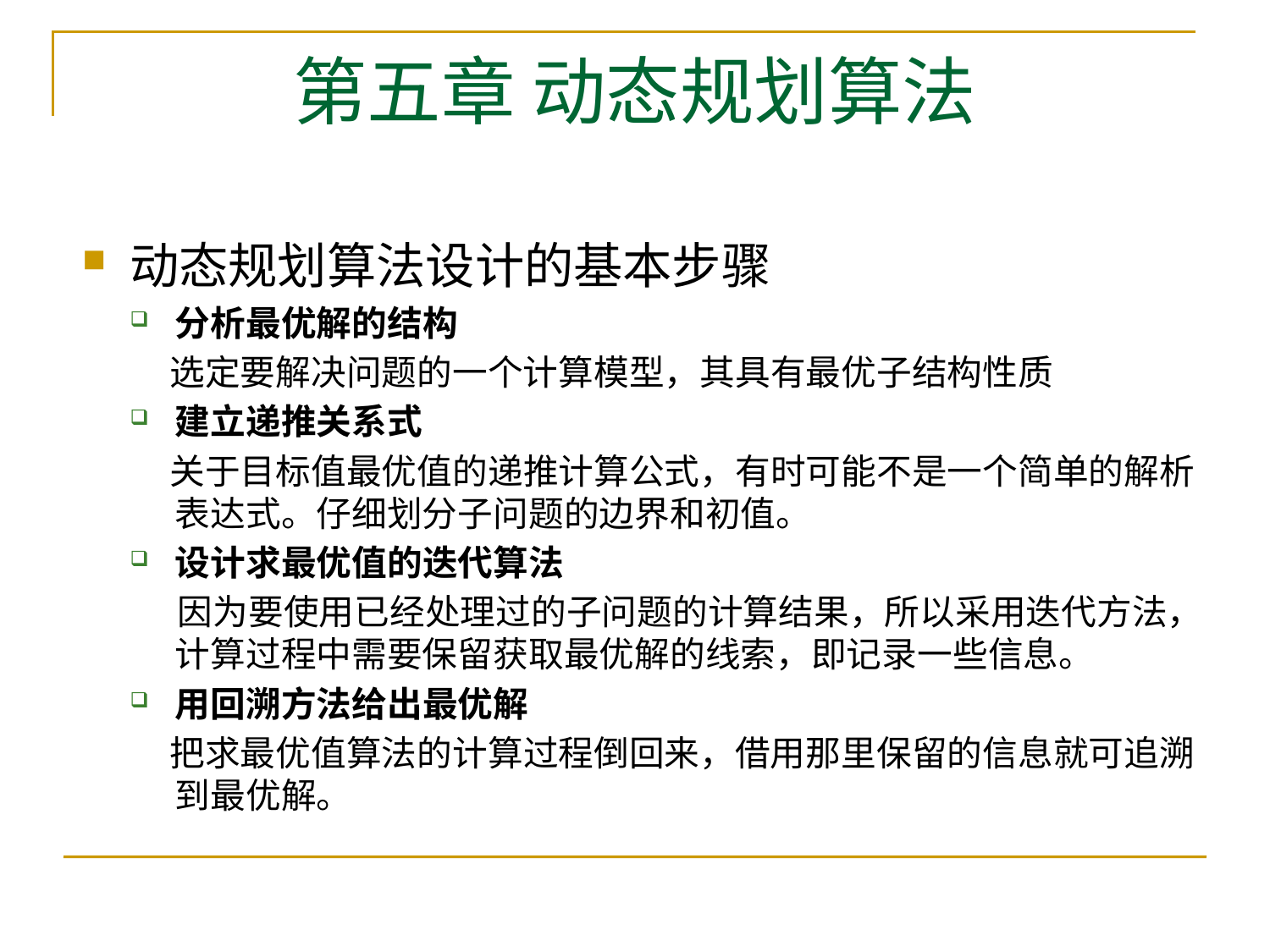

# 第五章 动态规划算法
动态规划算法设计的基本步骤
分析最优解的结构
    选定要解决问题的一个计算模型，其具有最优子结构性质
建立递推关系式
    关于目标值最优值的递推计算公式，有时可能不是一个简单的解析表达式。仔细划分子问题的边界和初值。
设计求最优值的迭代算法
     因为要使用已经处理过的子问题的计算结果，所以采用迭代方法，计算过程中需要保留获取最优解的线索，即记录一些信息。
用回溯方法给出最优解
    把求最优值算法的计算过程倒回来，借用那里保留的信息就可追溯到最优解。